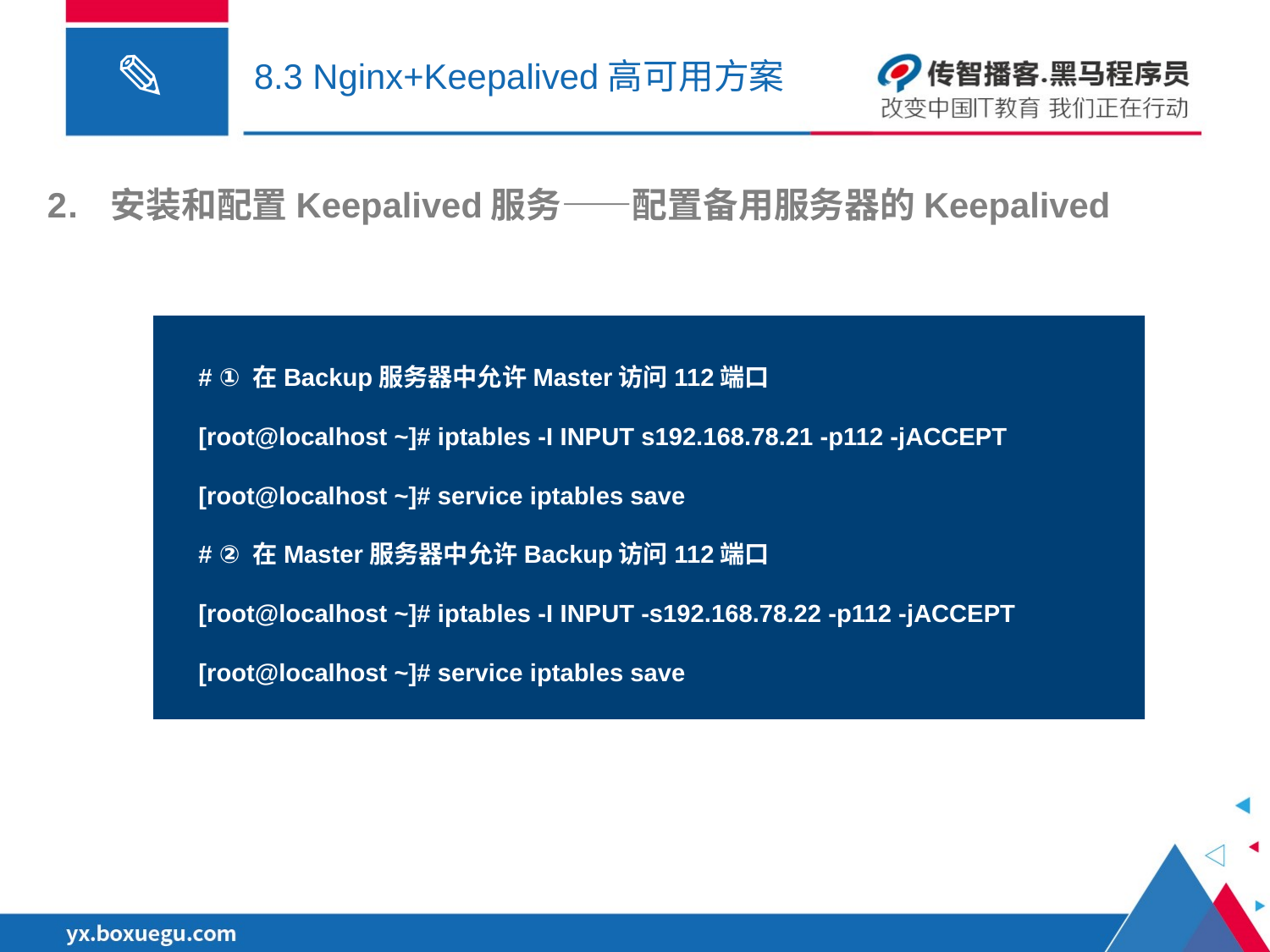

# 8.3 Nginx+Keepalived高可用方案
安装和配置Keepalived服务——配置备用服务器的Keepalived

# ① 在Backup服务器中允许Master访问112端口
[root@localhost ~]# iptables -I INPUT s192.168.78.21 -p112 -jACCEPT
[root@localhost ~]# service iptables save
# ② 在Master服务器中允许Backup访问112端口
[root@localhost ~]# iptables -I INPUT -s192.168.78.22 -p112 -jACCEPT
[root@localhost ~]# service iptables save